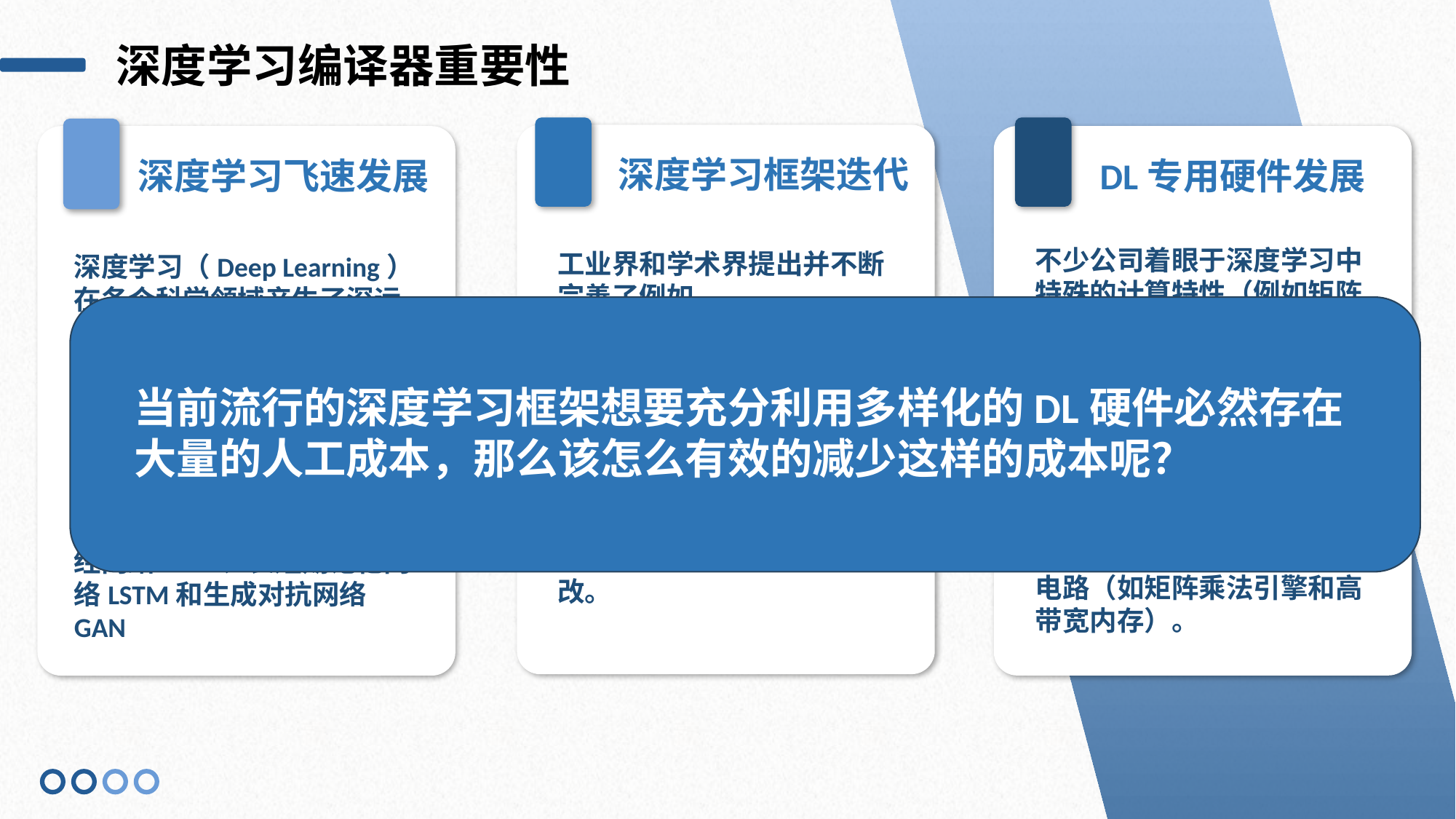

深度学习编译器重要性

深度学习框架迭代

DL专用硬件发展

深度学习飞速发展
不少公司着眼于深度学习中特殊的计算特性（例如矩阵乘法），为提高深度学习的计算效率设计了相应的硬件。

Google 公司在 2016 年发布了区别于 CPU 和 GPU 的专用于深度学习的 TPU 芯片，其设计了专门用于提高性能和能量效率的应用特定集成电路（如矩阵乘法引擎和高带宽内存）。
工业界和学术界提出并不断完善了例如 TensorFlow、PyTorch和 MxNet等深度学习框架。这些深度学习框架使得研究人员根据需要选择已有的模型，通过训练得到模型参数。

研究人员也可以根据自己的需要对模型进行进一步的修改。
深度学习（Deep Learning）在各个科学领域产生了深远的影响，其中最为普遍的应用则是在人工智能领域中，如自然语言处理和计算机视觉。

各种深度学习模型层出不穷：卷积神经网络CNN、循环神经网络RNN、长短期记忆网络LSTM和生成对抗网络GAN

当前流行的深度学习框架想要充分利用多样化的DL硬件必然存在大量的人工成本，那么该怎么有效的减少这样的成本呢？